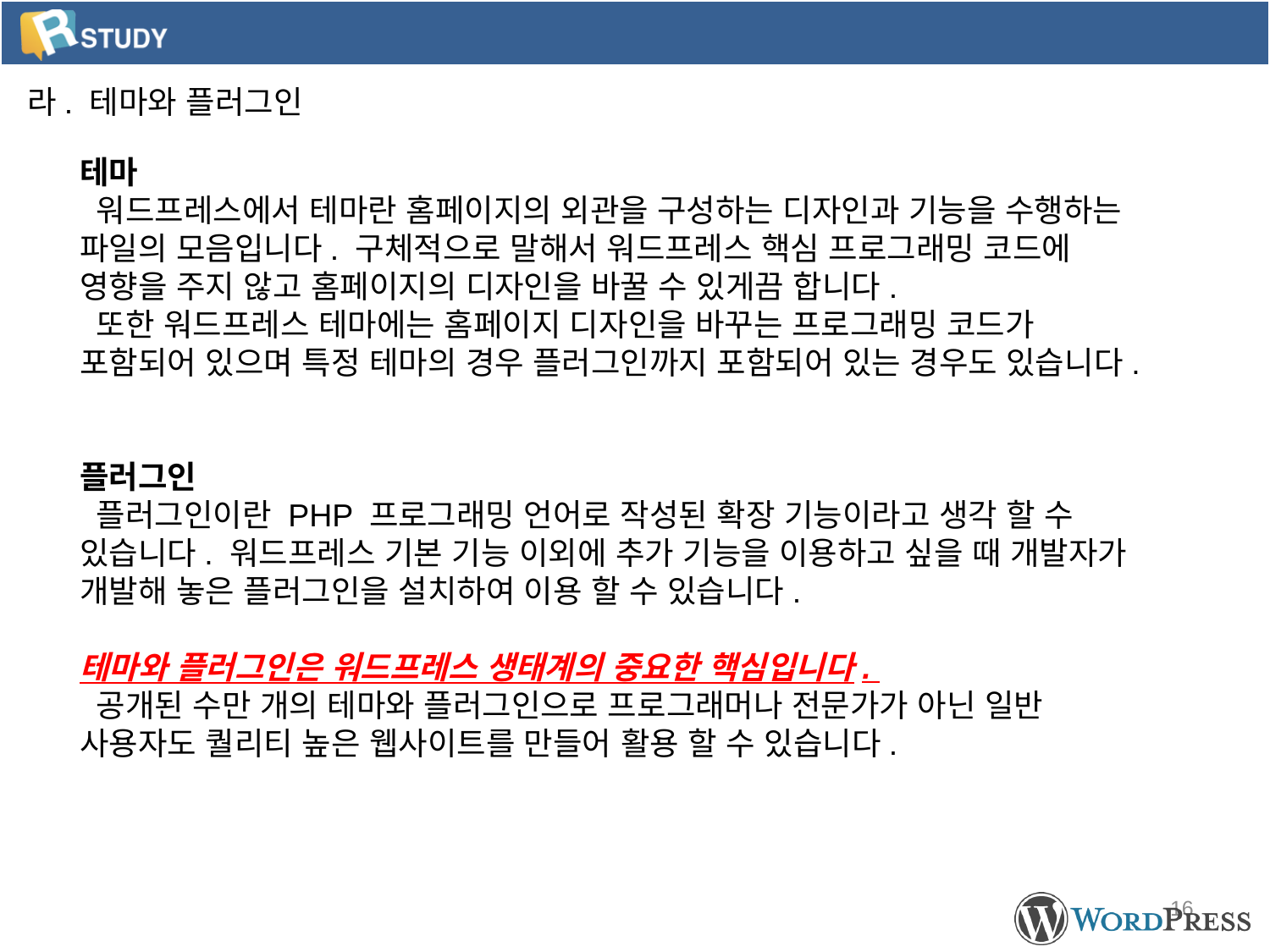

라. 테마와 플러그인
테마
 워드프레스에서 테마란 홈페이지의 외관을 구성하는 디자인과 기능을 수행하는 파일의 모음입니다. 구체적으로 말해서 워드프레스 핵심 프로그래밍 코드에 영향을 주지 않고 홈페이지의 디자인을 바꿀 수 있게끔 합니다.
 또한 워드프레스 테마에는 홈페이지 디자인을 바꾸는 프로그래밍 코드가 포함되어 있으며 특정 테마의 경우 플러그인까지 포함되어 있는 경우도 있습니다.

플러그인
 플러그인이란 PHP 프로그래밍 언어로 작성된 확장 기능이라고 생각 할 수 있습니다. 워드프레스 기본 기능 이외에 추가 기능을 이용하고 싶을 때 개발자가 개발해 놓은 플러그인을 설치하여 이용 할 수 있습니다.

테마와 플러그인은 워드프레스 생태계의 중요한 핵심입니다.
 공개된 수만 개의 테마와 플러그인으로 프로그래머나 전문가가 아닌 일반 사용자도 퀄리티 높은 웹사이트를 만들어 활용 할 수 있습니다.

16